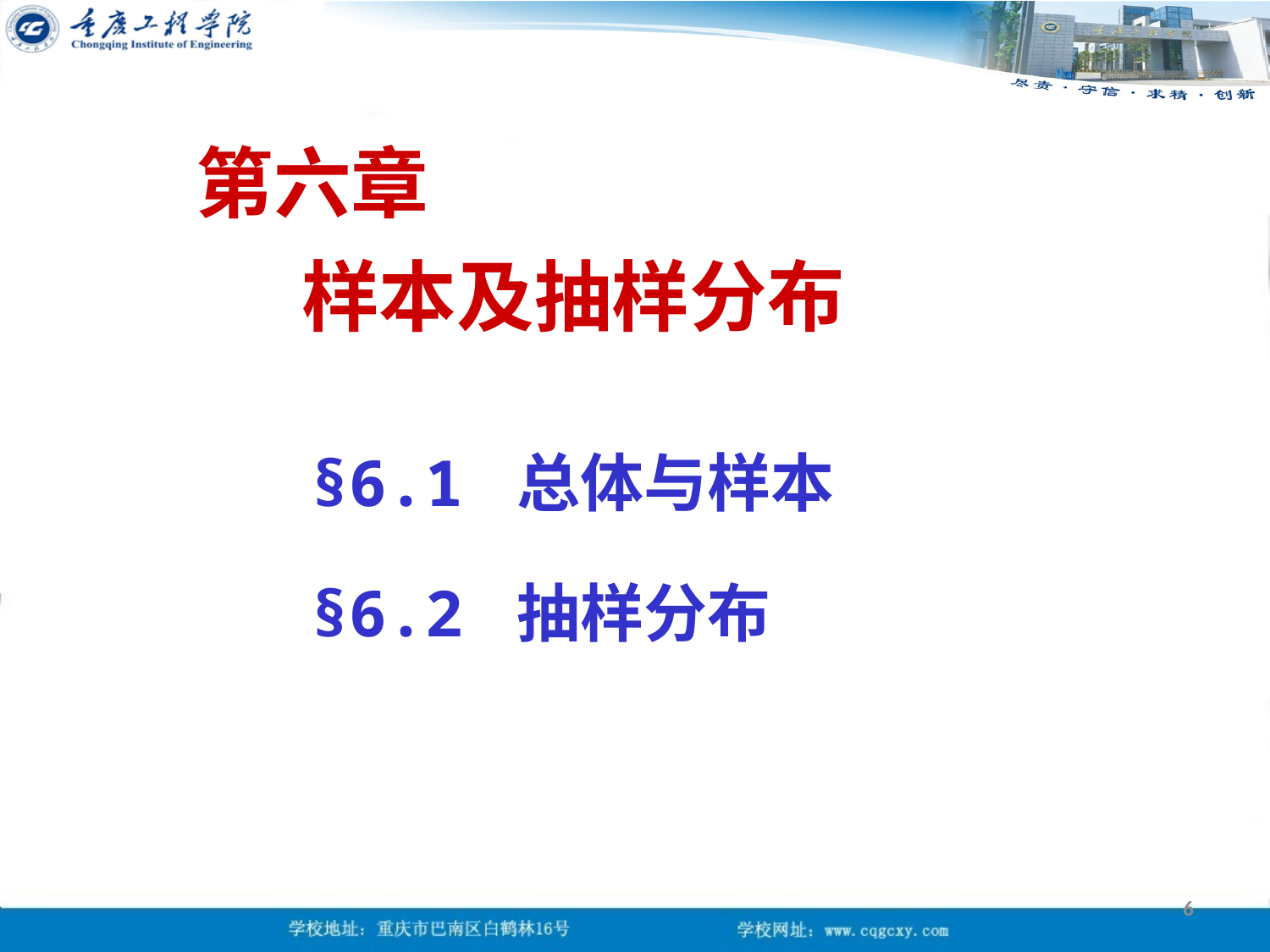

第六章
       样本及抽样分布
§6.1 总体与样本
§6.2 抽样分布
6